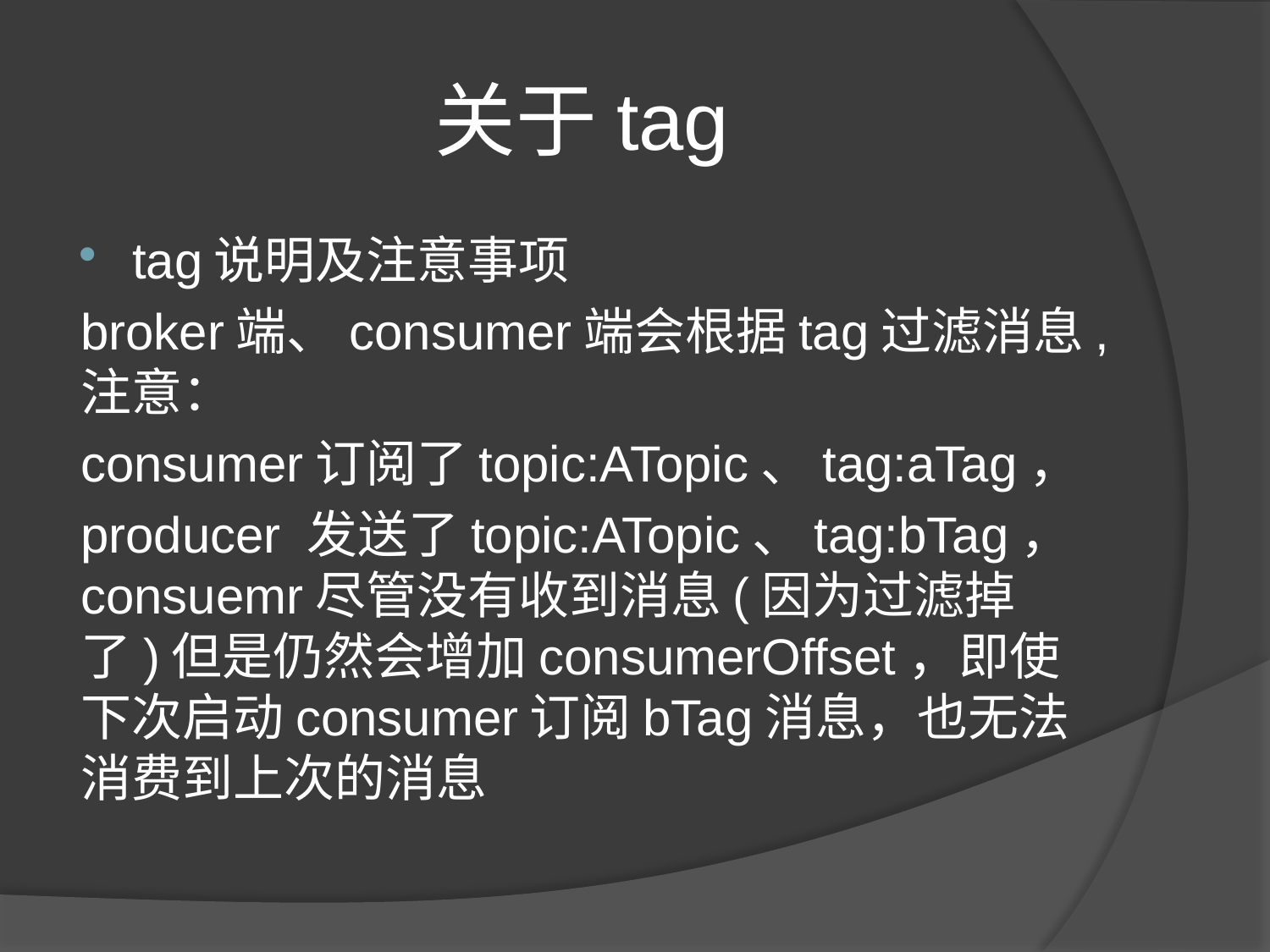

# 关于tag
tag说明及注意事项
broker端、consumer端会根据tag过滤消息,注意：
consumer订阅了topic:ATopic、tag:aTag，
producer 发送了topic:ATopic、tag:bTag，consuemr尽管没有收到消息(因为过滤掉了)但是仍然会增加consumerOffset，即使下次启动consumer订阅bTag消息，也无法消费到上次的消息